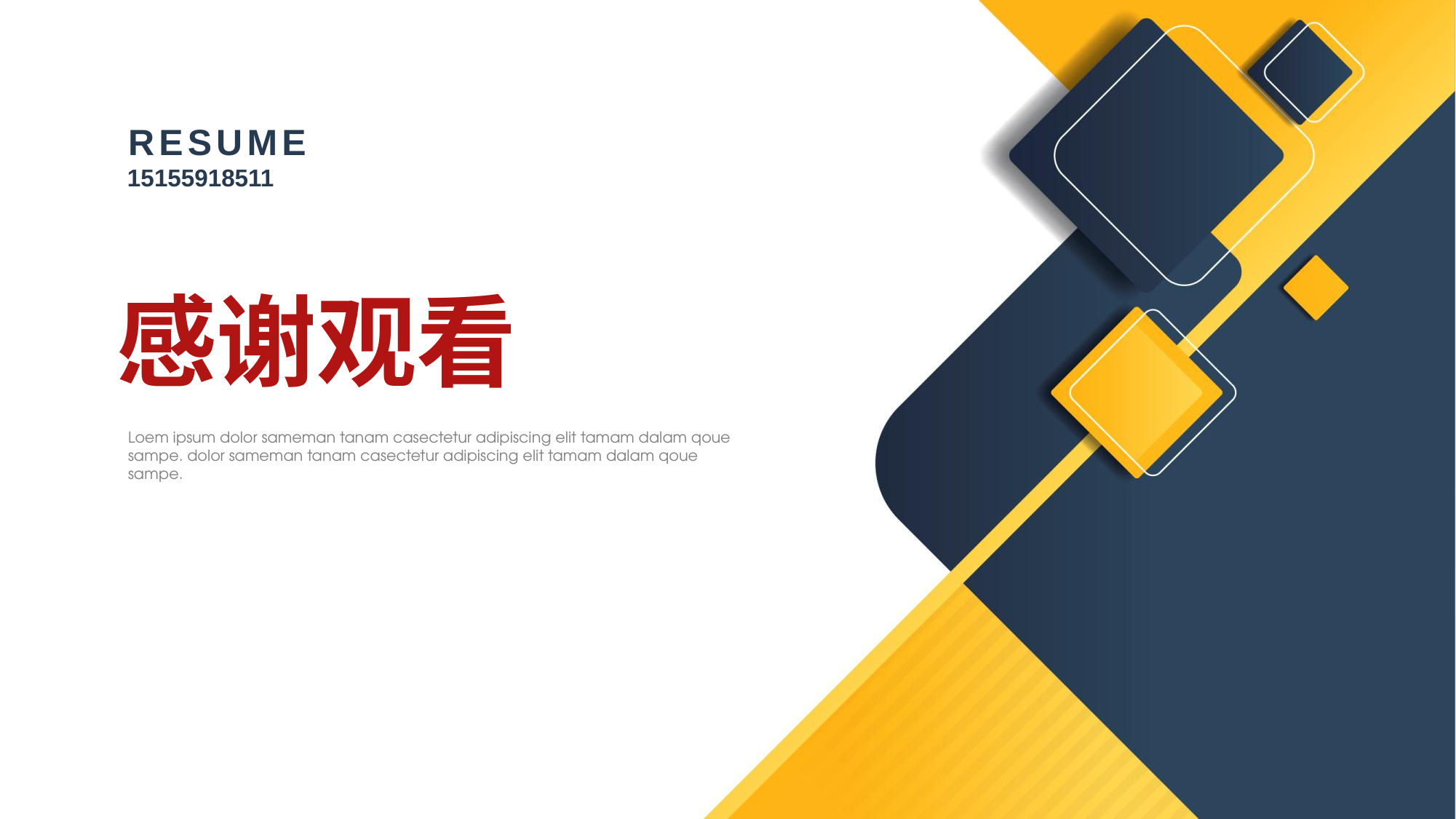

RESUME
15155918511
感谢观看
Loem ipsum dolor sameman tanam casectetur adipiscing elit tamam dalam qoue sampe. dolor sameman tanam casectetur adipiscing elit tamam dalam qoue sampe.